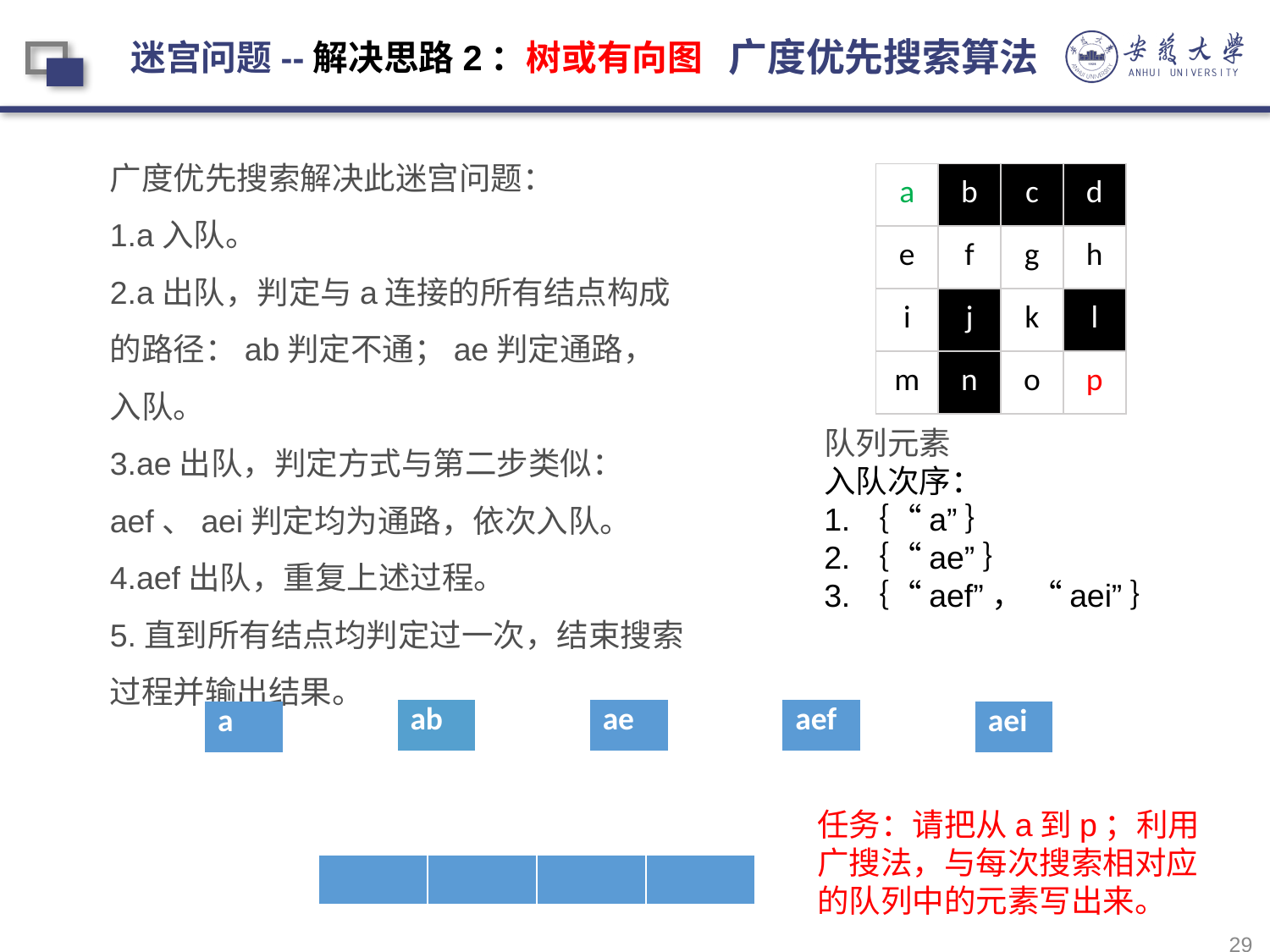

广度优先搜索算法
迷宫问题--解决思路2：树或有向图
广度优先搜索解决此迷宫问题：
1.a入队。
2.a出队，判定与a连接的所有结点构成的路径：ab判定不通；ae判定通路，入队。
3.ae出队，判定方式与第二步类似：aef、aei判定均为通路，依次入队。
4.aef出队，重复上述过程。
5.直到所有结点均判定过一次，结束搜索过程并输出结果。
| a | b | c | d |
| --- | --- | --- | --- |
| e | f | g | h |
| i | j | k | l |
| m | n | o | p |
E
队列元素
入队次序：
1.｛“a”｝
2.｛“ae”｝
3.｛“aef”， “aei”｝
| ab |
| --- |
| ae |
| --- |
| aef |
| --- |
| a |
| --- |
| aei |
| --- |
任务：请把从a到p；利用广搜法，与每次搜索相对应的队列中的元素写出来。
|  |  |  |  |
| --- | --- | --- | --- |
29